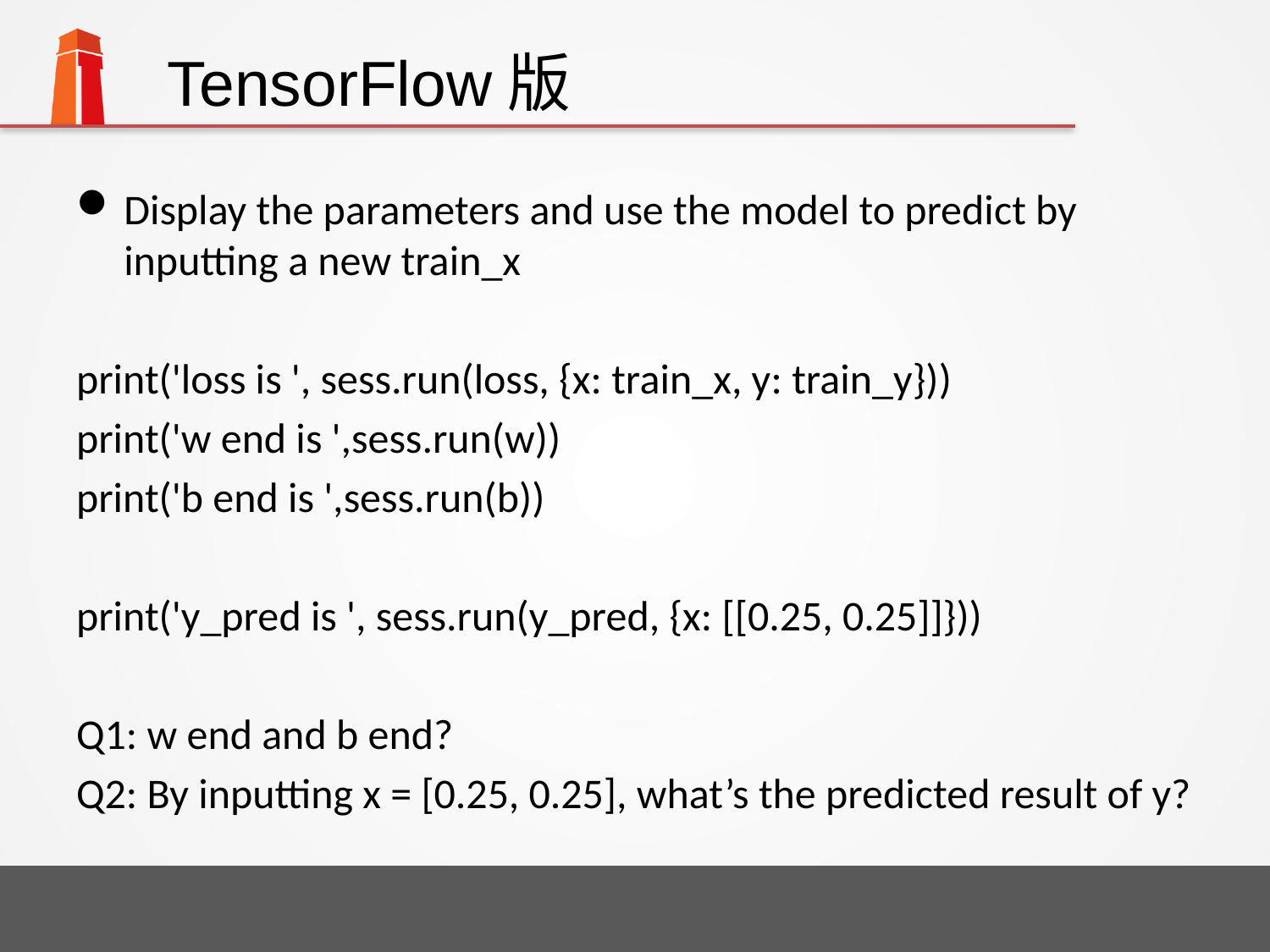

# TensorFlow版
Display the parameters and use the model to predict by inputting a new train_x

print('loss is ', sess.run(loss, {x: train_x, y: train_y}))
print('w end is ',sess.run(w))
print('b end is ',sess.run(b))

print('y_pred is ', sess.run(y_pred, {x: [[0.25, 0.25]]}))

Q1: w end and b end?
Q2: By inputting x = [0.25, 0.25], what’s the predicted result of y?